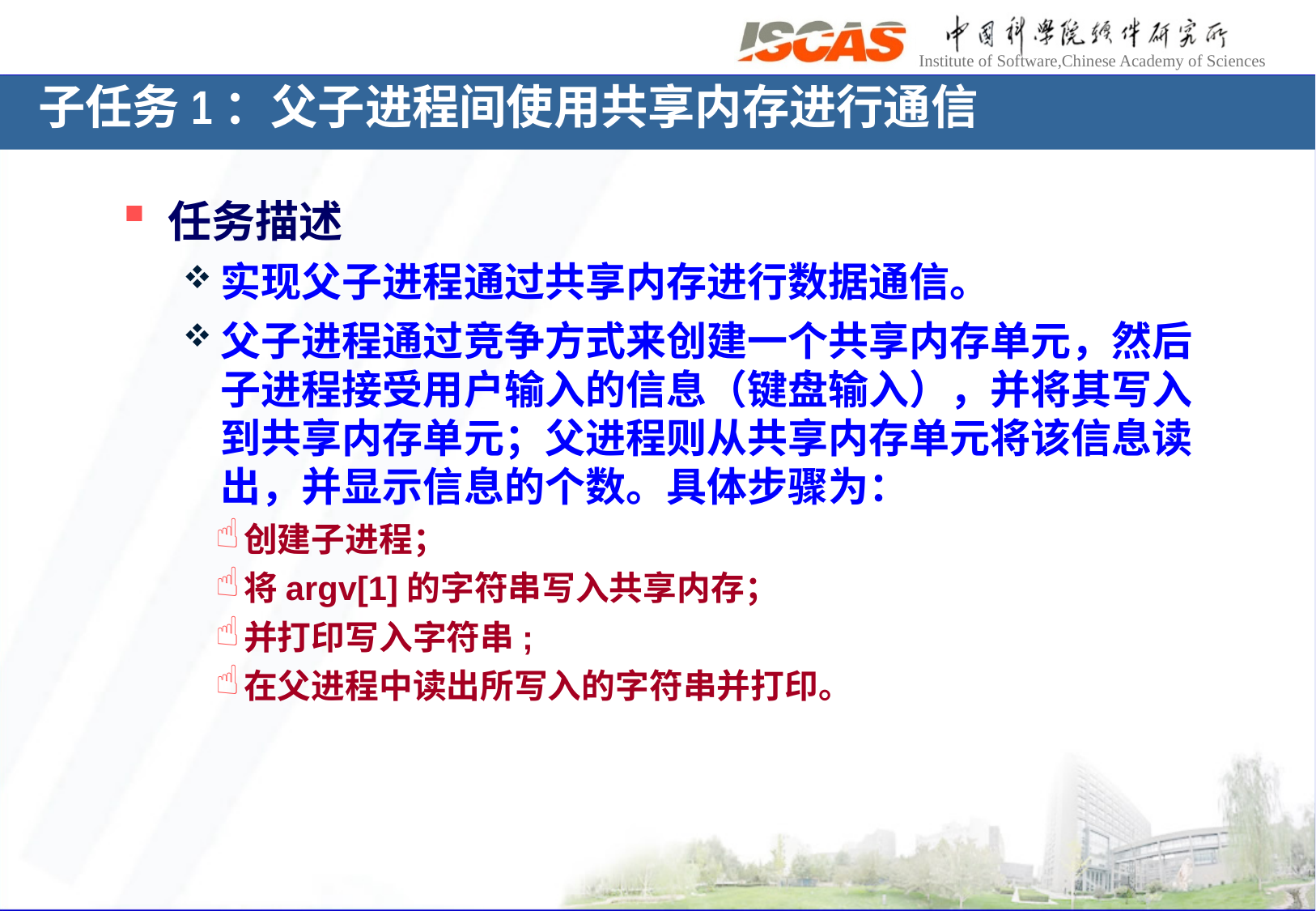

子任务1：父子进程间使用共享内存进行通信
任务描述
实现父子进程通过共享内存进行数据通信。
父子进程通过竞争方式来创建一个共享内存单元，然后子进程接受用户输入的信息（键盘输入），并将其写入到共享内存单元；父进程则从共享内存单元将该信息读出，并显示信息的个数。具体步骤为：
创建子进程；
将argv[1]的字符串写入共享内存；
并打印写入字符串;
在父进程中读出所写入的字符串并打印。